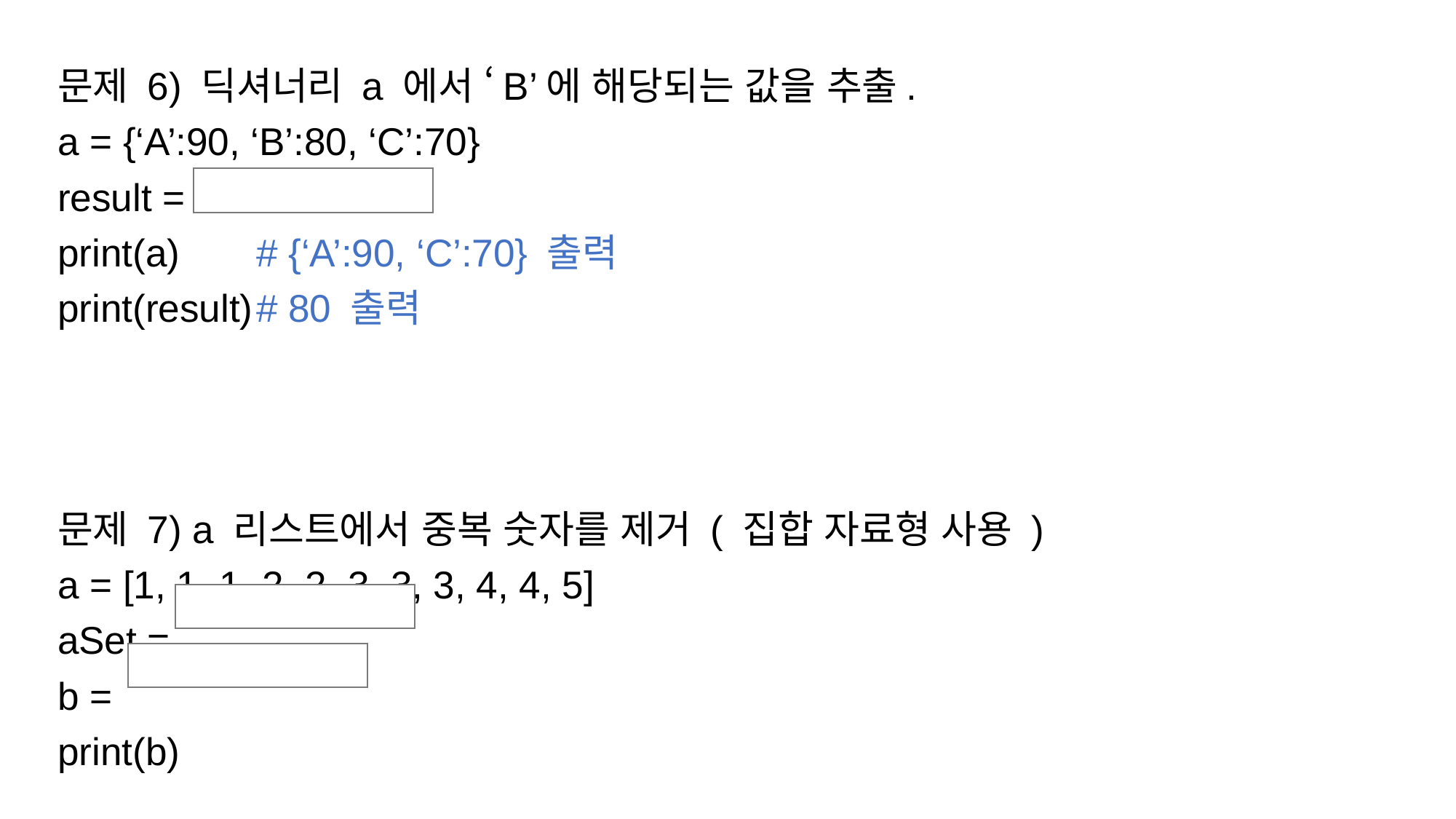

문제 6) 딕셔너리 a 에서 ‘B’에 해당되는 값을 추출.
a = {‘A’:90, ‘B’:80, ‘C’:70}
result =
print(a)		# {‘A’:90, ‘C’:70} 출력
print(result)		# 80 출력

문제 7) a 리스트에서 중복 숫자를 제거 ( 집합 자료형 사용 )
a = [1, 1, 1, 2, 2, 3, 3, 3, 4, 4, 5]
aSet =
b =
print(b)